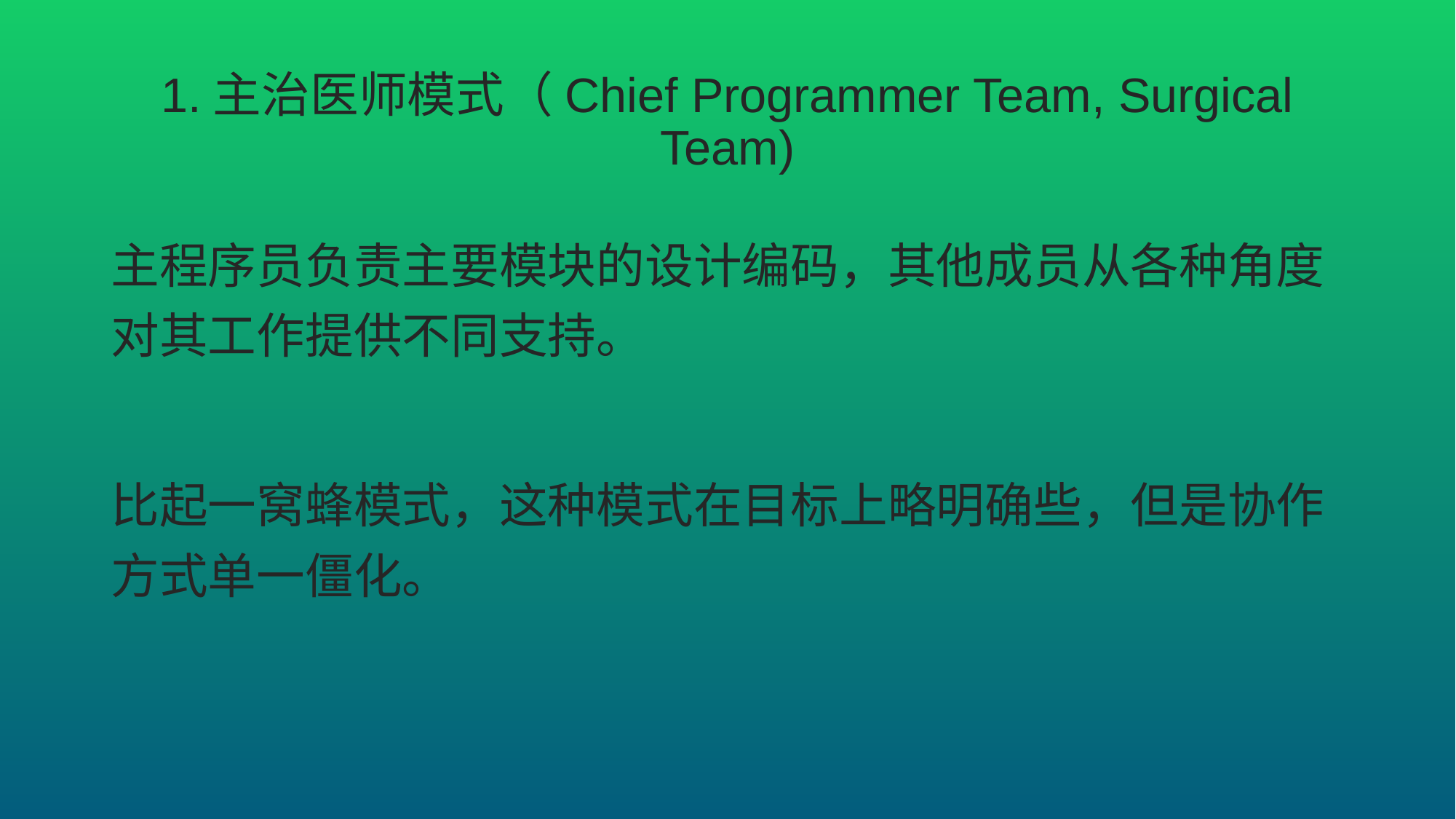

# 1.主治医师模式（Chief Programmer Team, Surgical Team)
主程序员负责主要模块的设计编码，其他成员从各种角度对其工作提供不同支持。

比起一窝蜂模式，这种模式在目标上略明确些，但是协作方式单一僵化。